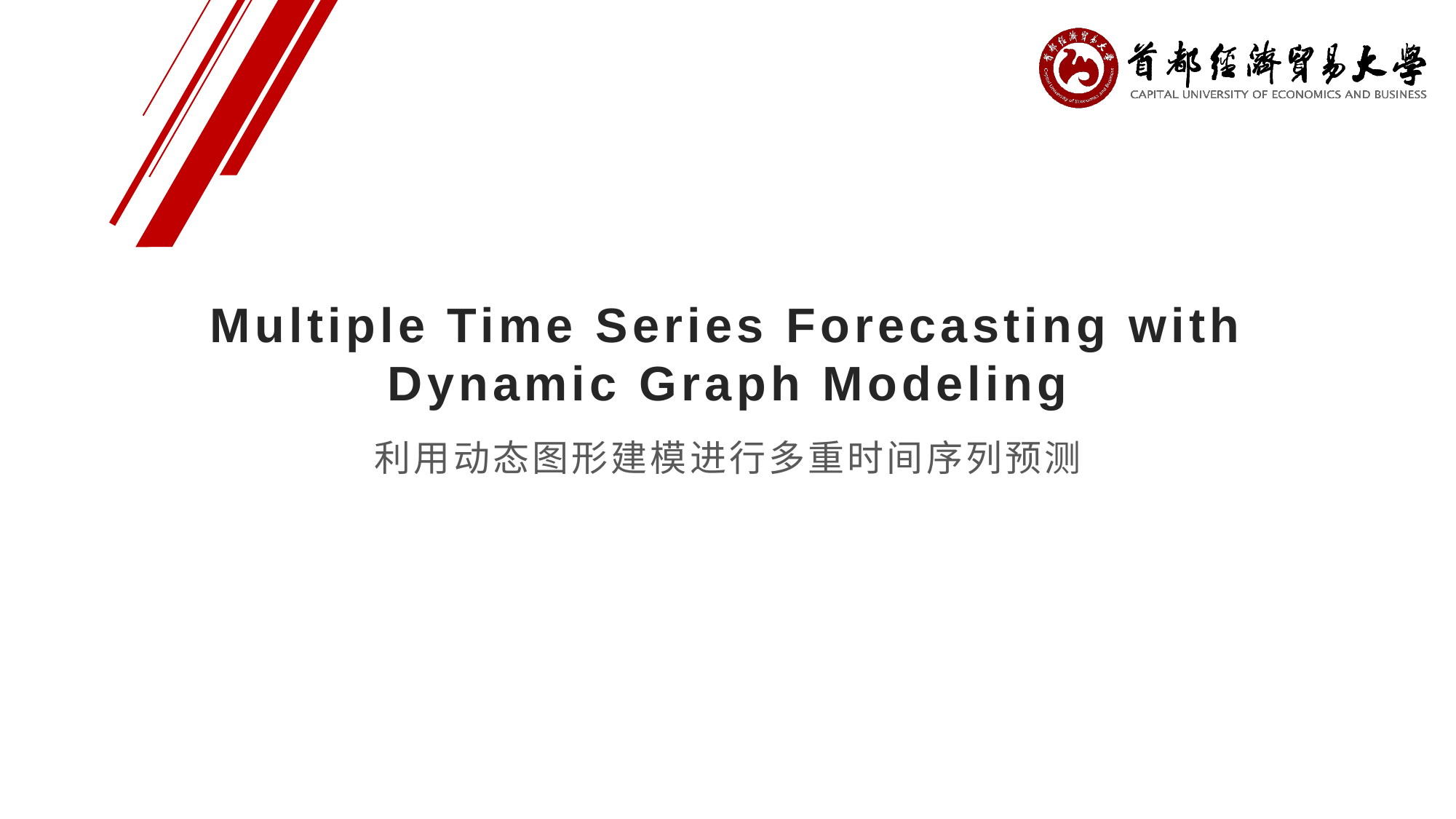

# Multiple Time Series Forecasting with Dynamic Graph Modeling
利用动态图形建模进行多重时间序列预测